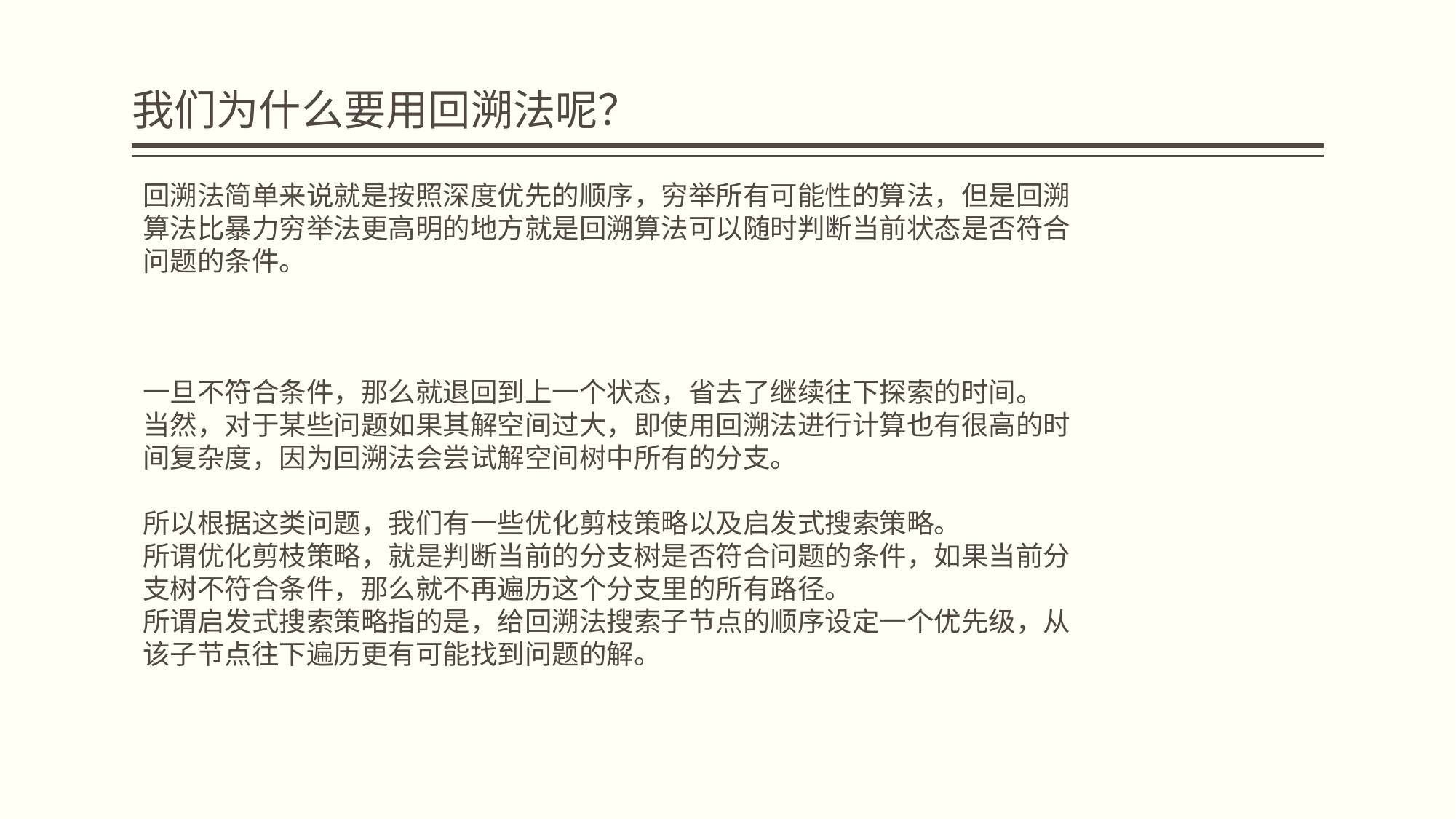

# 我们为什么要用回溯法呢？

回溯法简单来说就是按照深度优先的顺序，穷举所有可能性的算法，但是回溯算法比暴力穷举法更高明的地方就是回溯算法可以随时判断当前状态是否符合问题的条件。

一旦不符合条件，那么就退回到上一个状态，省去了继续往下探索的时间。
当然，对于某些问题如果其解空间过大，即使用回溯法进行计算也有很高的时间复杂度，因为回溯法会尝试解空间树中所有的分支。

所以根据这类问题，我们有一些优化剪枝策略以及启发式搜索策略。
所谓优化剪枝策略，就是判断当前的分支树是否符合问题的条件，如果当前分支树不符合条件，那么就不再遍历这个分支里的所有路径。
所谓启发式搜索策略指的是，给回溯法搜索子节点的顺序设定一个优先级，从该子节点往下遍历更有可能找到问题的解。